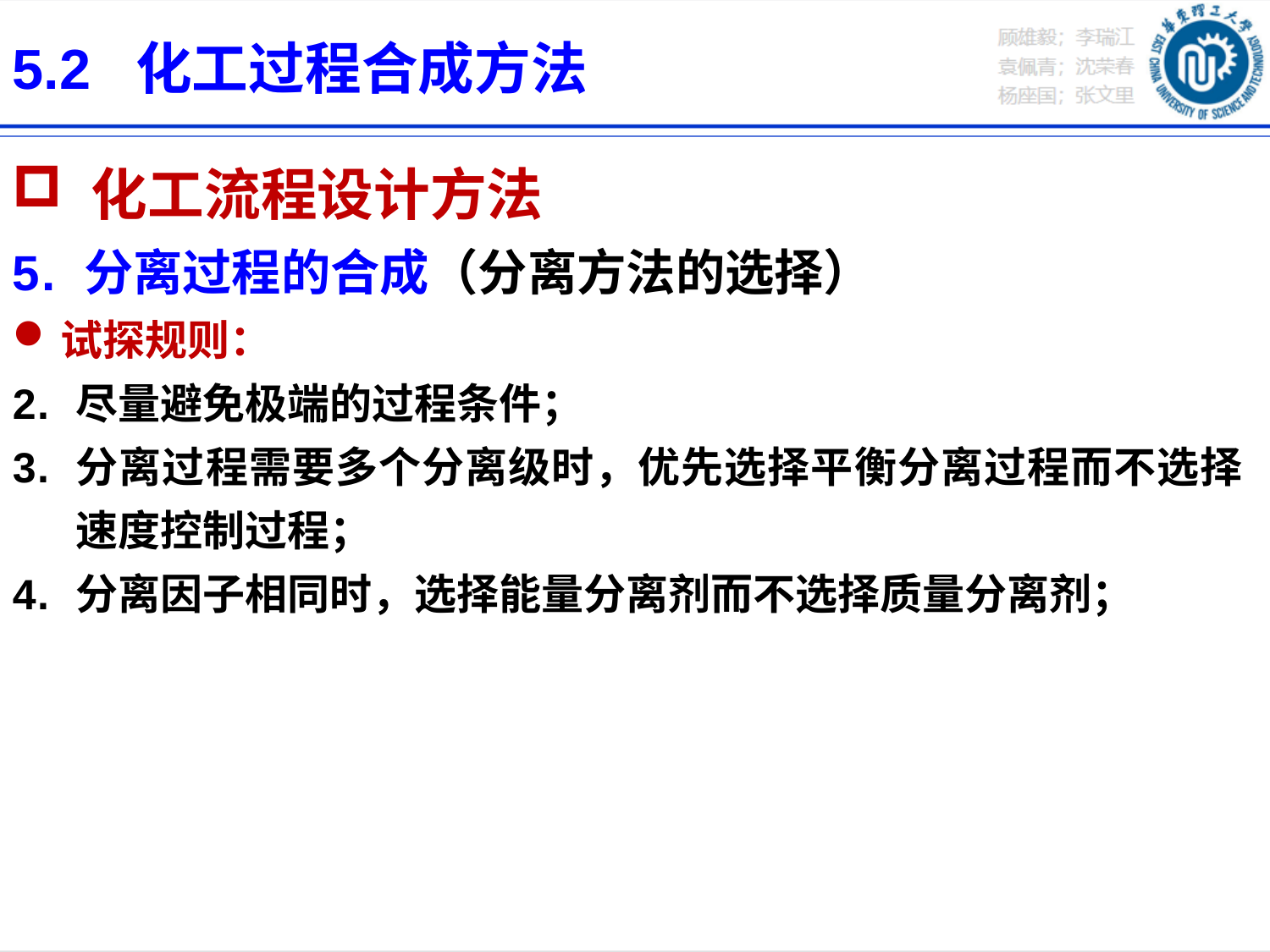

5.2  化工过程合成方法
 化工流程设计方法
分离过程的合成（分离方法的选择）
试探规则：
尽量避免极端的过程条件；
分离过程需要多个分离级时，优先选择平衡分离过程而不选择速度控制过程；
分离因子相同时，选择能量分离剂而不选择质量分离剂；